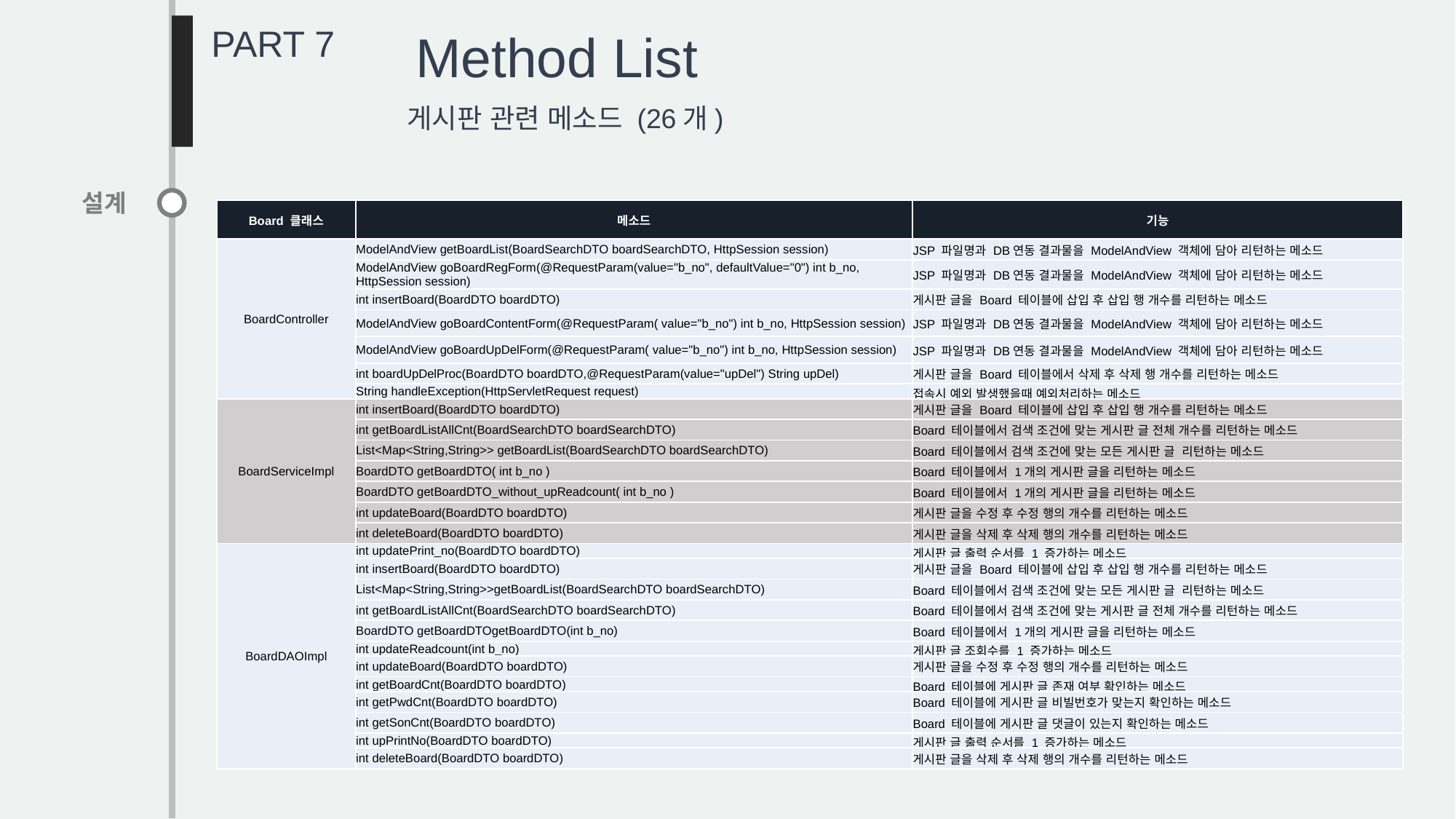

PART 7
Method List
게시판 관련 메소드 (26개)

설계

| Board 클래스 | 메소드 | 기능 |
| --- | --- | --- |
| BoardController | ModelAndView getBoardList(BoardSearchDTO boardSearchDTO, HttpSession session) | JSP 파일명과 DB연동 결과물을 ModelAndView 객체에 담아 리턴하는 메소드 |
|  | ModelAndView goBoardRegForm(@RequestParam(value="b\_no", defaultValue="0") int b\_no, HttpSession session) | JSP 파일명과 DB연동 결과물을 ModelAndView 객체에 담아 리턴하는 메소드 |
|  | int insertBoard(BoardDTO boardDTO) | 게시판 글을 Board 테이블에 삽입 후 삽입 행 개수를 리턴하는 메소드 |
|  | ModelAndView goBoardContentForm(@RequestParam( value="b\_no") int b\_no, HttpSession session) | JSP 파일명과 DB연동 결과물을 ModelAndView 객체에 담아 리턴하는 메소드 |
|  | ModelAndView goBoardUpDelForm(@RequestParam( value="b\_no") int b\_no, HttpSession session) | JSP 파일명과 DB연동 결과물을 ModelAndView 객체에 담아 리턴하는 메소드 |
|  | int boardUpDelProc(BoardDTO boardDTO,@RequestParam(value="upDel") String upDel) | 게시판 글을 Board 테이블에서 삭제 후 삭제 행 개수를 리턴하는 메소드 |
|  | String handleException(HttpServletRequest request) | 접속시 예외 발생했을때 예외처리하는 메소드 |
| BoardServiceImpl | int insertBoard(BoardDTO boardDTO) | 게시판 글을 Board 테이블에 삽입 후 삽입 행 개수를 리턴하는 메소드 |
|  | int getBoardListAllCnt(BoardSearchDTO boardSearchDTO) | Board 테이블에서 검색 조건에 맞는 게시판 글 전체 개수를 리턴하는 메소드 |
|  | List<Map<String,String>> getBoardList(BoardSearchDTO boardSearchDTO) | Board 테이블에서 검색 조건에 맞는 모든 게시판 글 리턴하는 메소드 |
|  | BoardDTO getBoardDTO( int b\_no ) | Board 테이블에서 1개의 게시판 글을 리턴하는 메소드 |
|  | BoardDTO getBoardDTO\_without\_upReadcount( int b\_no ) | Board 테이블에서 1개의 게시판 글을 리턴하는 메소드 |
|  | int updateBoard(BoardDTO boardDTO) | 게시판 글을 수정 후 수정 행의 개수를 리턴하는 메소드 |
|  | int deleteBoard(BoardDTO boardDTO) | 게시판 글을 삭제 후 삭제 행의 개수를 리턴하는 메소드 |
| BoardDAOImpl | int updatePrint\_no(BoardDTO boardDTO) | 게시판 글 출력 순서를 1 증가하는 메소드 |
|  | int insertBoard(BoardDTO boardDTO) | 게시판 글을 Board 테이블에 삽입 후 삽입 행 개수를 리턴하는 메소드 |
|  | List<Map<String,String>>getBoardList(BoardSearchDTO boardSearchDTO) | Board 테이블에서 검색 조건에 맞는 모든 게시판 글 리턴하는 메소드 |
|  | int getBoardListAllCnt(BoardSearchDTO boardSearchDTO) | Board 테이블에서 검색 조건에 맞는 게시판 글 전체 개수를 리턴하는 메소드 |
|  | BoardDTO getBoardDTOgetBoardDTO(int b\_no) | Board 테이블에서 1개의 게시판 글을 리턴하는 메소드 |
|  | int updateReadcount(int b\_no) | 게시판 글 조회수를 1 증가하는 메소드 |
|  | int updateBoard(BoardDTO boardDTO) | 게시판 글을 수정 후 수정 행의 개수를 리턴하는 메소드 |
|  | int getBoardCnt(BoardDTO boardDTO) | Board 테이블에 게시판 글 존재 여부 확인하는 메소드 |
|  | int getPwdCnt(BoardDTO boardDTO) | Board 테이블에 게시판 글 비빌번호가 맞는지 확인하는 메소드 |
|  | int getSonCnt(BoardDTO boardDTO) | Board 테이블에 게시판 글 댓글이 있는지 확인하는 메소드 |
|  | int upPrintNo(BoardDTO boardDTO) | 게시판 글 출력 순서를 1 증가하는 메소드 |
|  | int deleteBoard(BoardDTO boardDTO) | 게시판 글을 삭제 후 삭제 행의 개수를 리턴하는 메소드 |